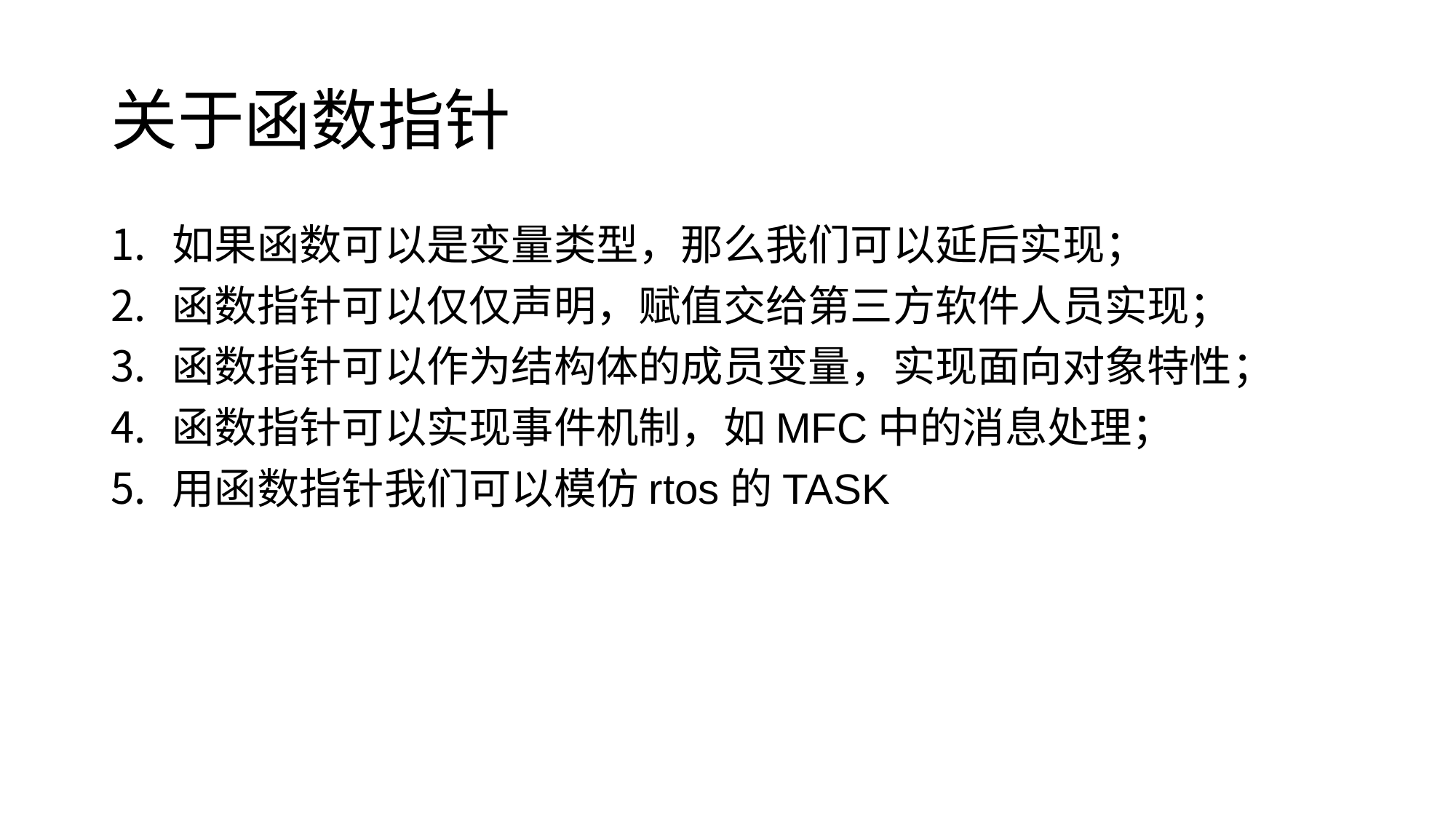

# 关于函数指针
如果函数可以是变量类型，那么我们可以延后实现；
函数指针可以仅仅声明，赋值交给第三方软件人员实现；
函数指针可以作为结构体的成员变量，实现面向对象特性；
函数指针可以实现事件机制，如MFC中的消息处理；
用函数指针我们可以模仿rtos的TASK